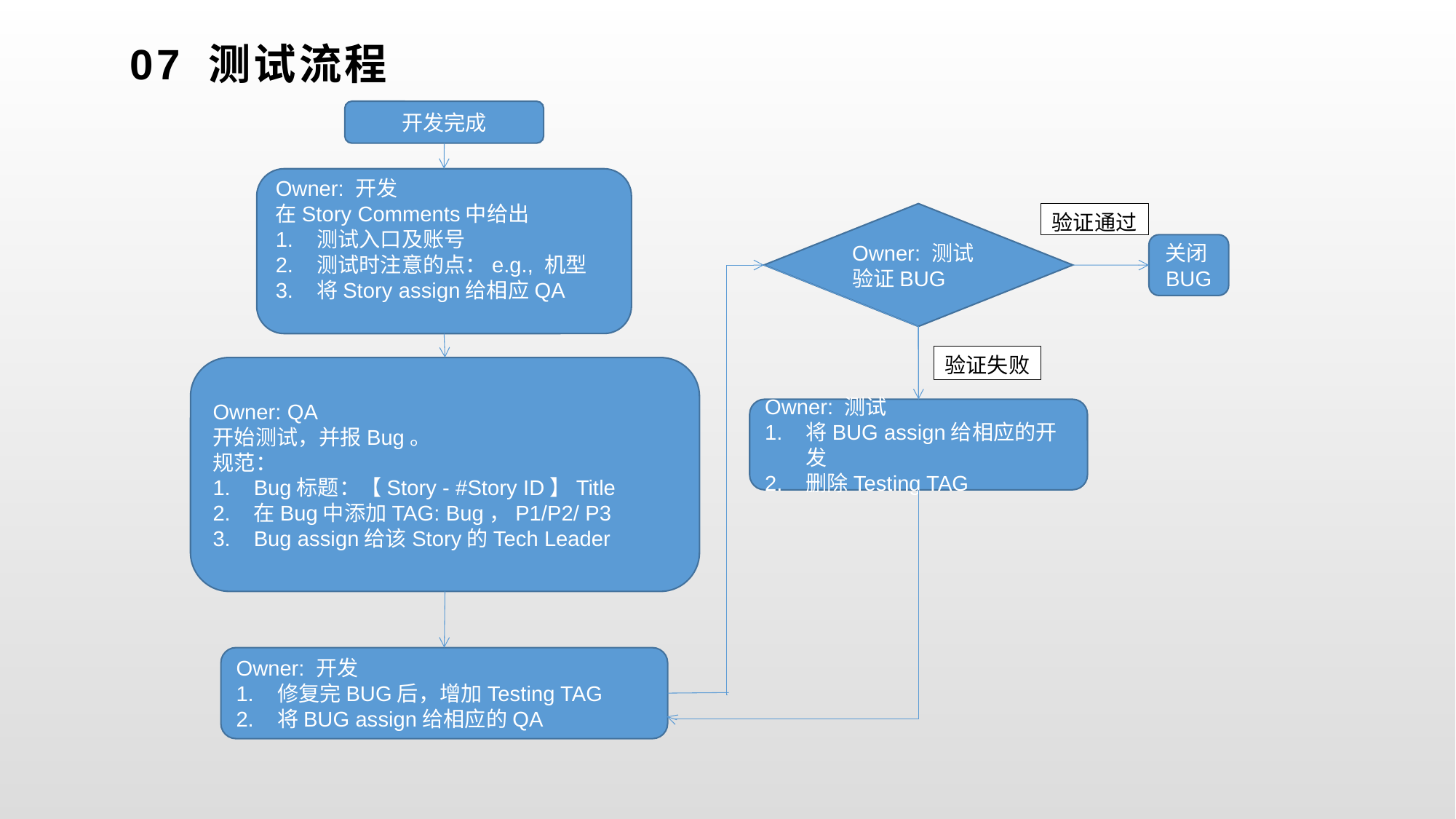

# 07 测试流程
开发完成
Owner: 开发
在Story Comments中给出
测试入口及账号
测试时注意的点：e.g., 机型
将Story assign给相应QA

Owner: 测试
验证BUG
验证通过
关闭BUG
验证失败
Owner: QA
开始测试，并报Bug。
规范：
Bug标题：【Story - #Story ID】Title
在Bug中添加TAG: Bug，P1/P2/ P3
Bug assign给该Story的Tech Leader
Owner: 测试
将BUG assign给相应的开发
删除Testing TAG
Owner: 开发
修复完BUG后，增加Testing TAG
将BUG assign给相应的QA
23